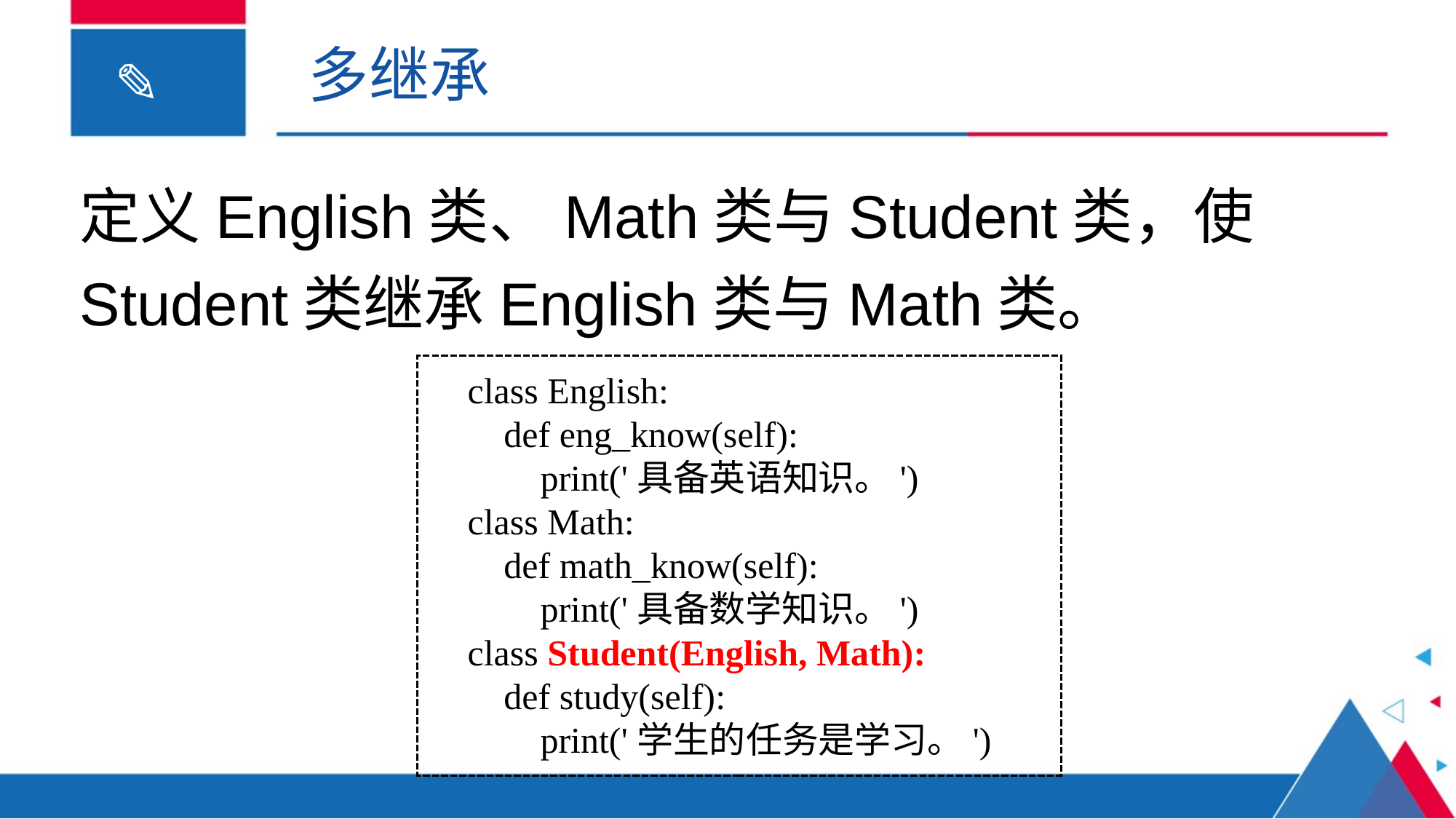

多继承
定义English类、Math类与Student类，使Student类继承English类与Math类。

class English:
    def eng_know(self):
        print('具备英语知识。')
class Math:
    def math_know(self):
        print('具备数学知识。')
class Student(English, Math):
    def study(self):
        print('学生的任务是学习。')